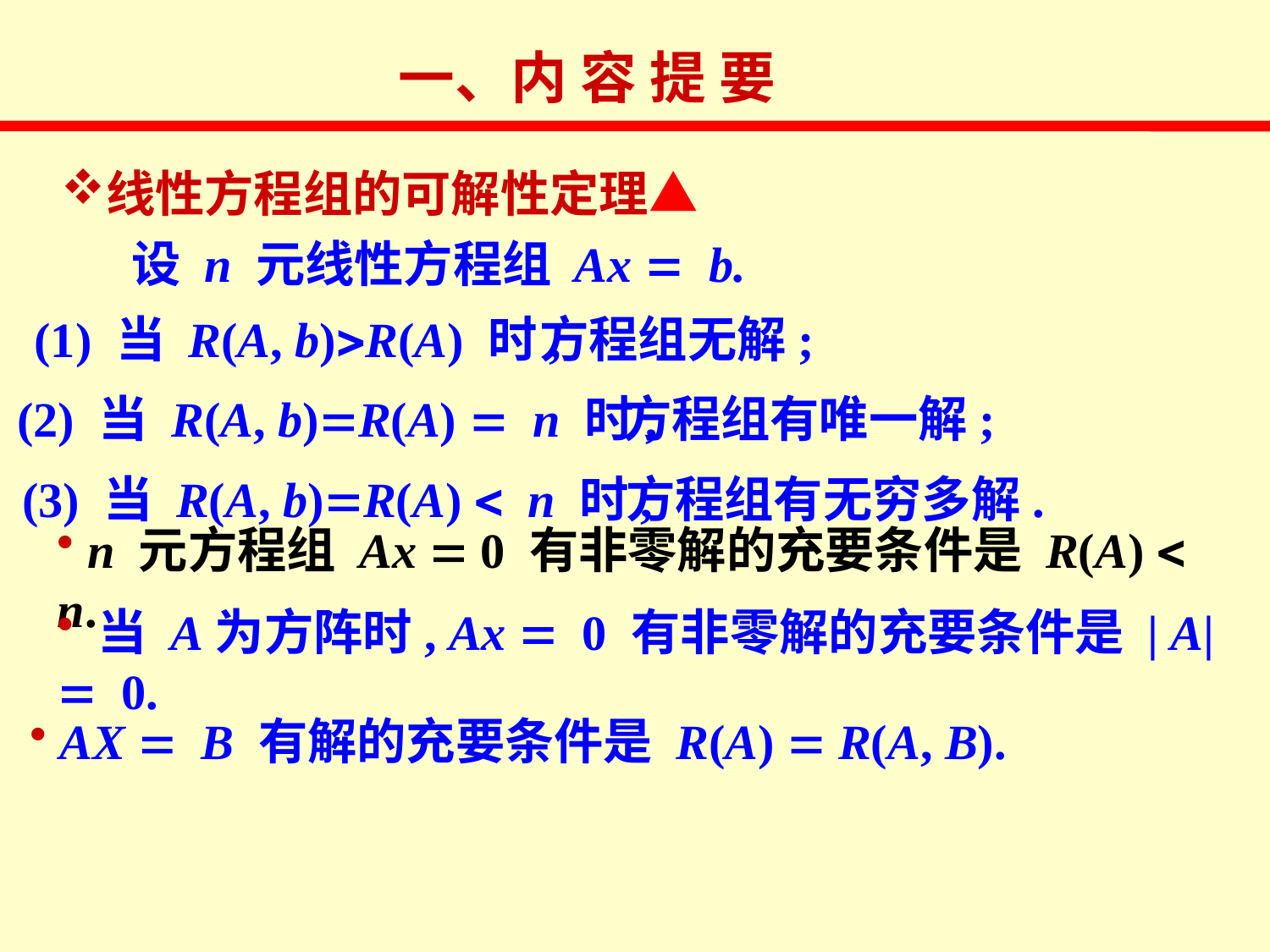

一、内 容 提 要

线性方程组的可解性定理▲
        设 n 元线性方程组 Ax = b.
(1) 当 R(A, b)>R(A) 时,
方程组无解;
(2) 当 R(A, b)=R(A) = n 时,
方程组有唯一解;
(3) 当 R(A, b)=R(A) < n 时,
方程组有无穷多解.
 n 元方程组 Ax = 0 有非零解的充要条件是 R(A) < n.
 当 A为方阵时, Ax = 0 有非零解的充要条件是 | A| = 0.
 AX = B 有解的充要条件是 R(A) = R(A, B).
13